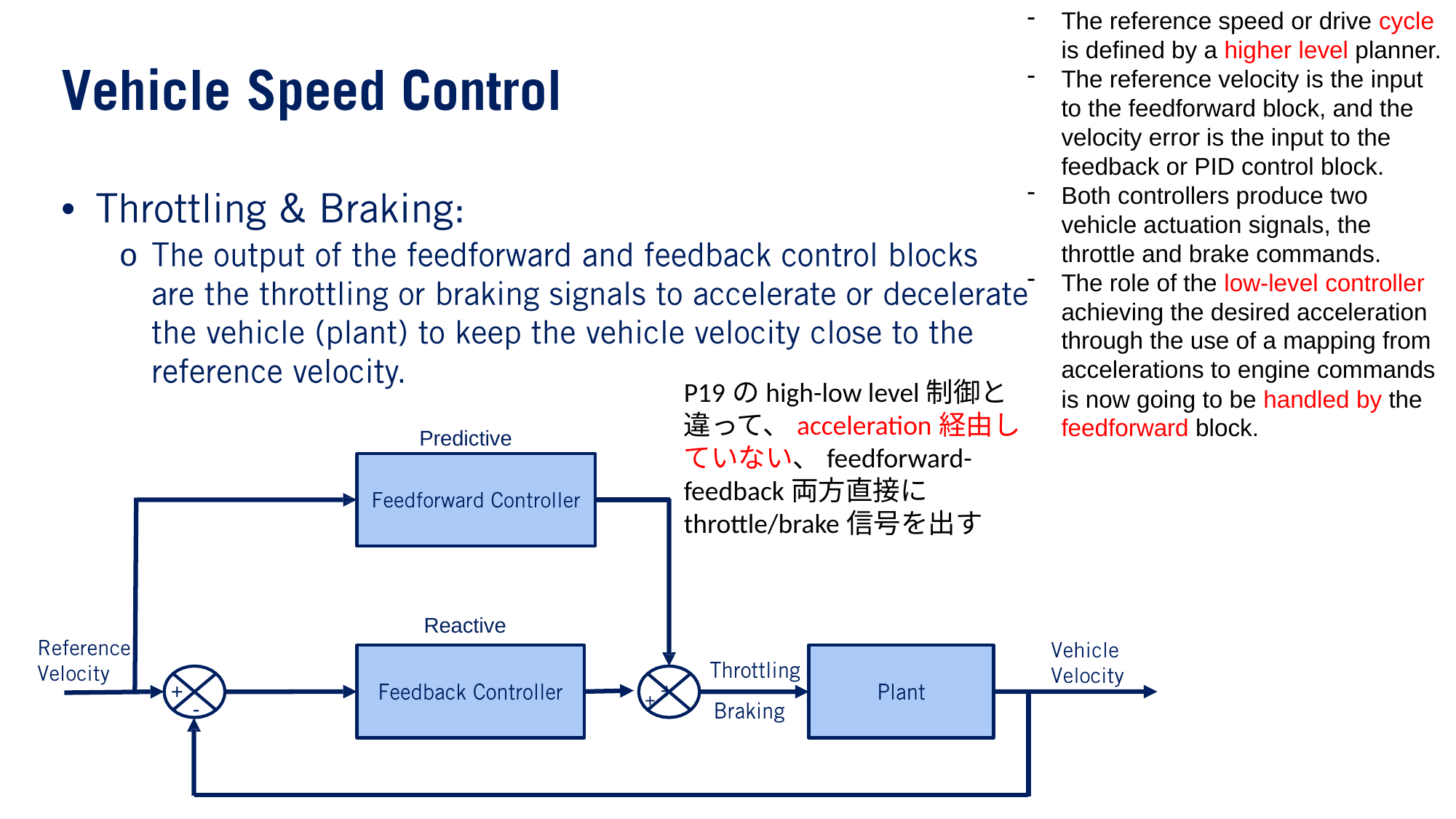

The reference speed or drive cycle is defined by a higher level planner.
The reference velocity is the input to the feedforward block, and the velocity error is the input to the feedback or PID control block.
Both controllers produce two vehicle actuation signals, the throttle and brake commands.
The role of the low-level controller achieving the desired acceleration through the use of a mapping from accelerations to engine commands is now going to be handled by the feedforward block.

•
o

P19のhigh-low level制御と違って、acceleration経由していない、feedforward-feedback両方直接にthrottle/brake信号を出す
Predictive

Reactive

+ +
+
-